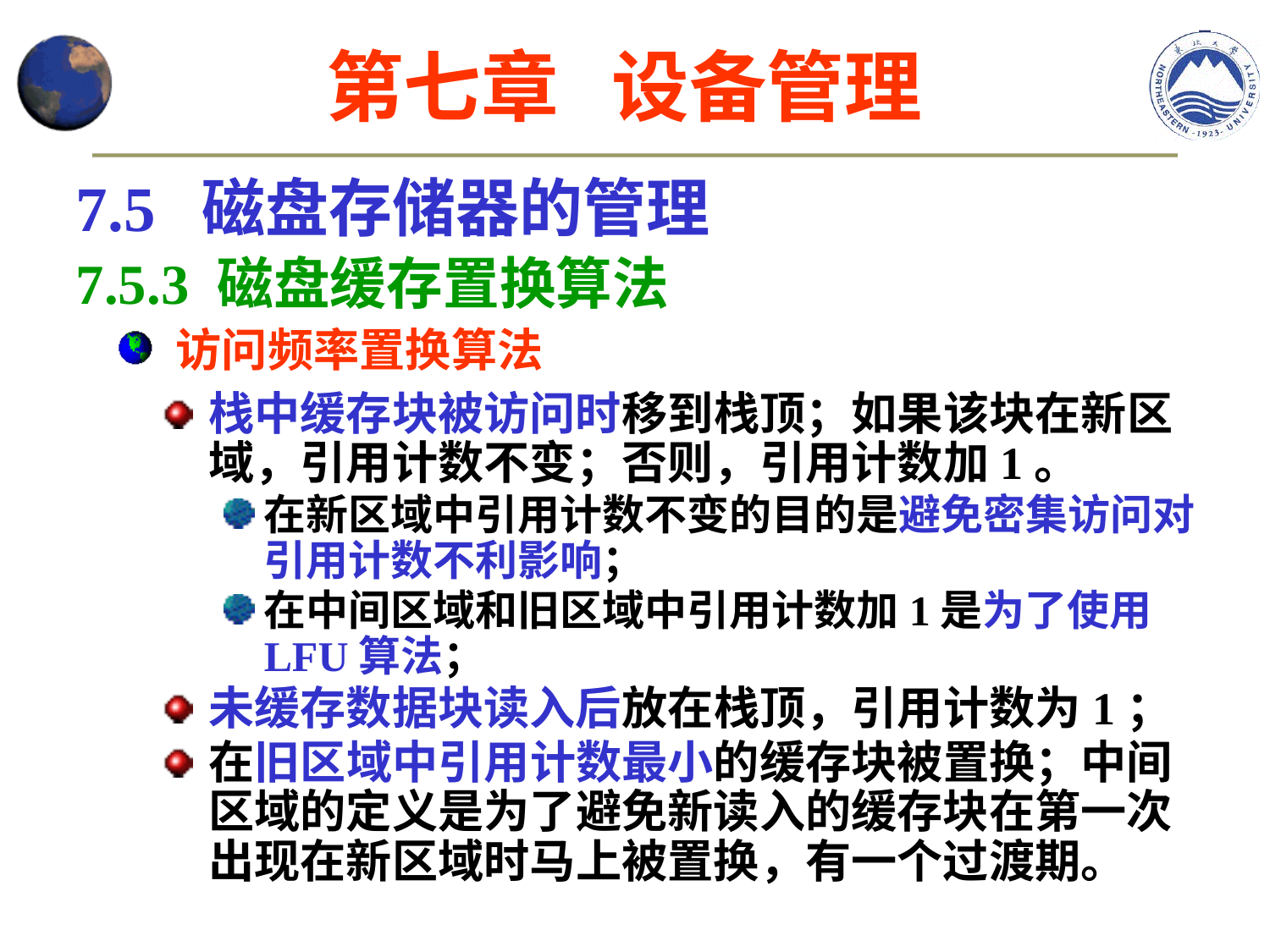

第七章   设备管理
7.5  磁盘存储器的管理
7.5.3 磁盘缓存置换算法
 访问频率置换算法
栈中缓存块被访问时移到栈顶；如果该块在新区域，引用计数不变；否则，引用计数加1。
在新区域中引用计数不变的目的是避免密集访问对引用计数不利影响；
在中间区域和旧区域中引用计数加1是为了使用LFU算法；
未缓存数据块读入后放在栈顶，引用计数为1；
在旧区域中引用计数最小的缓存块被置换；中间区域的定义是为了避免新读入的缓存块在第一次出现在新区域时马上被置换，有一个过渡期。